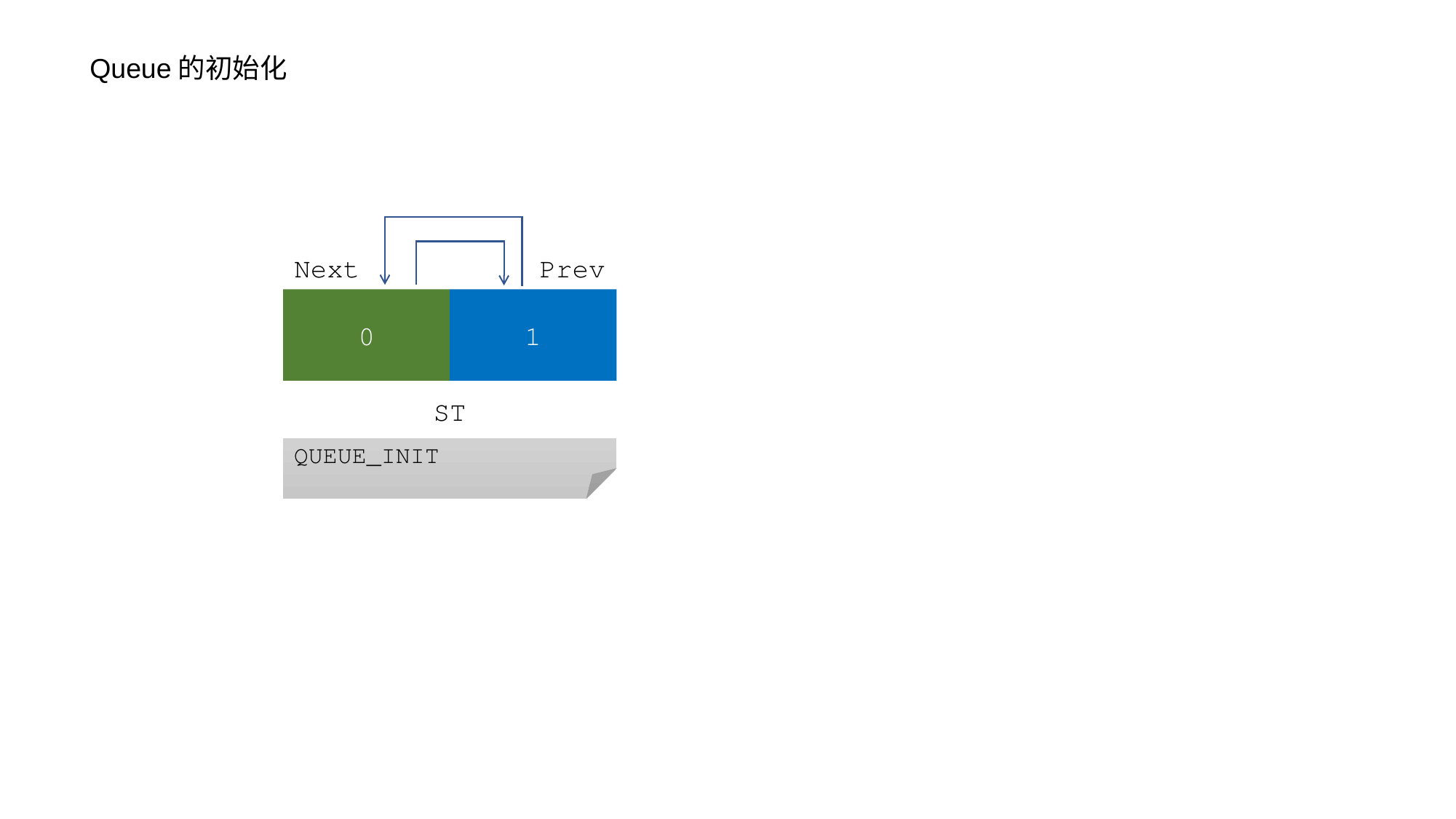

Queue的初始化

Next
Prev
1
0
ST
QUEUE_INIT